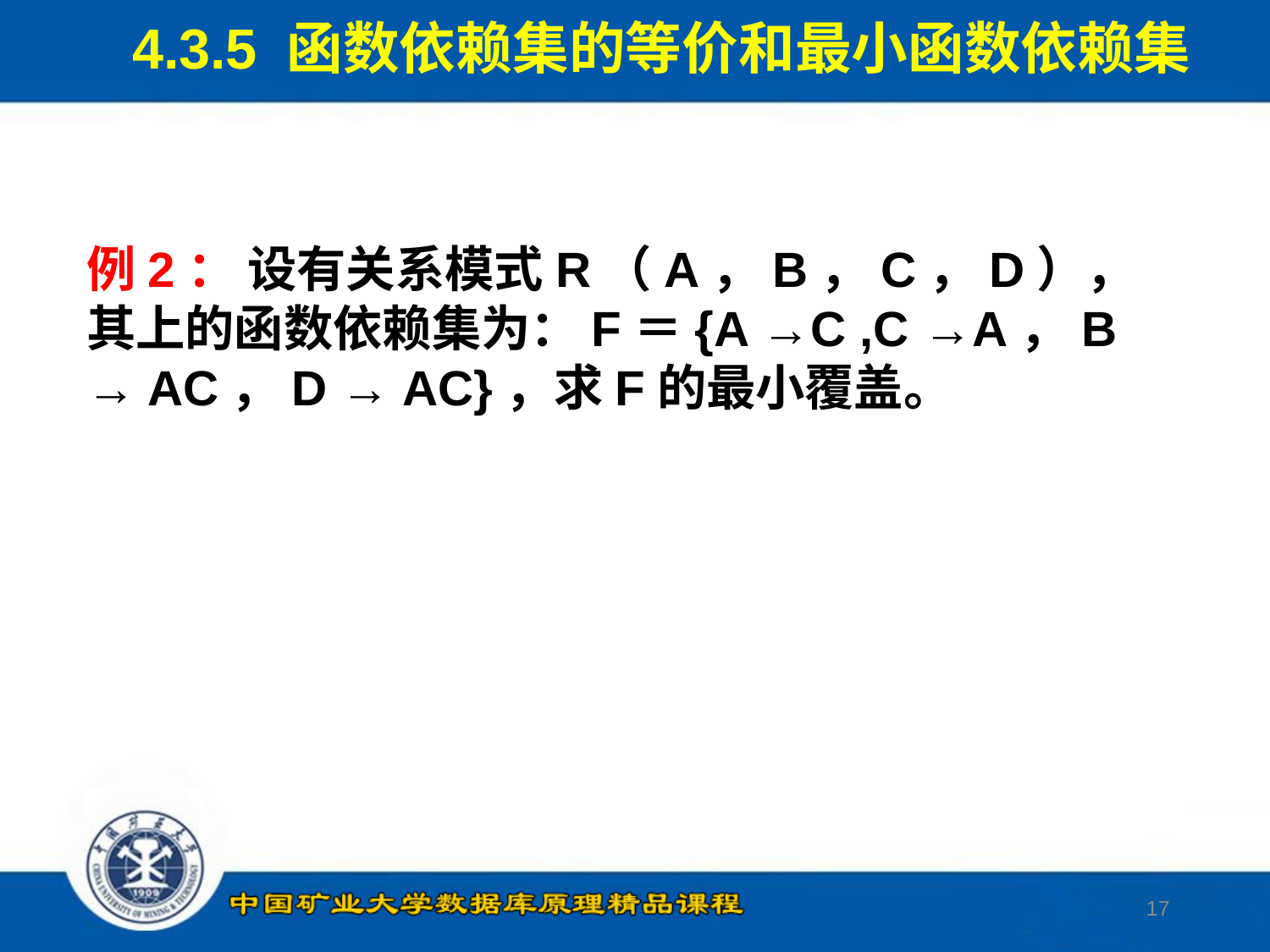

4.3.5 函数依赖集的等价和最小函数依赖集
例2： 设有关系模式R（A，B，C，D），其上的函数依赖集为：F＝{A →C ,C →A，B → AC，D → AC}，求F的最小覆盖。
17